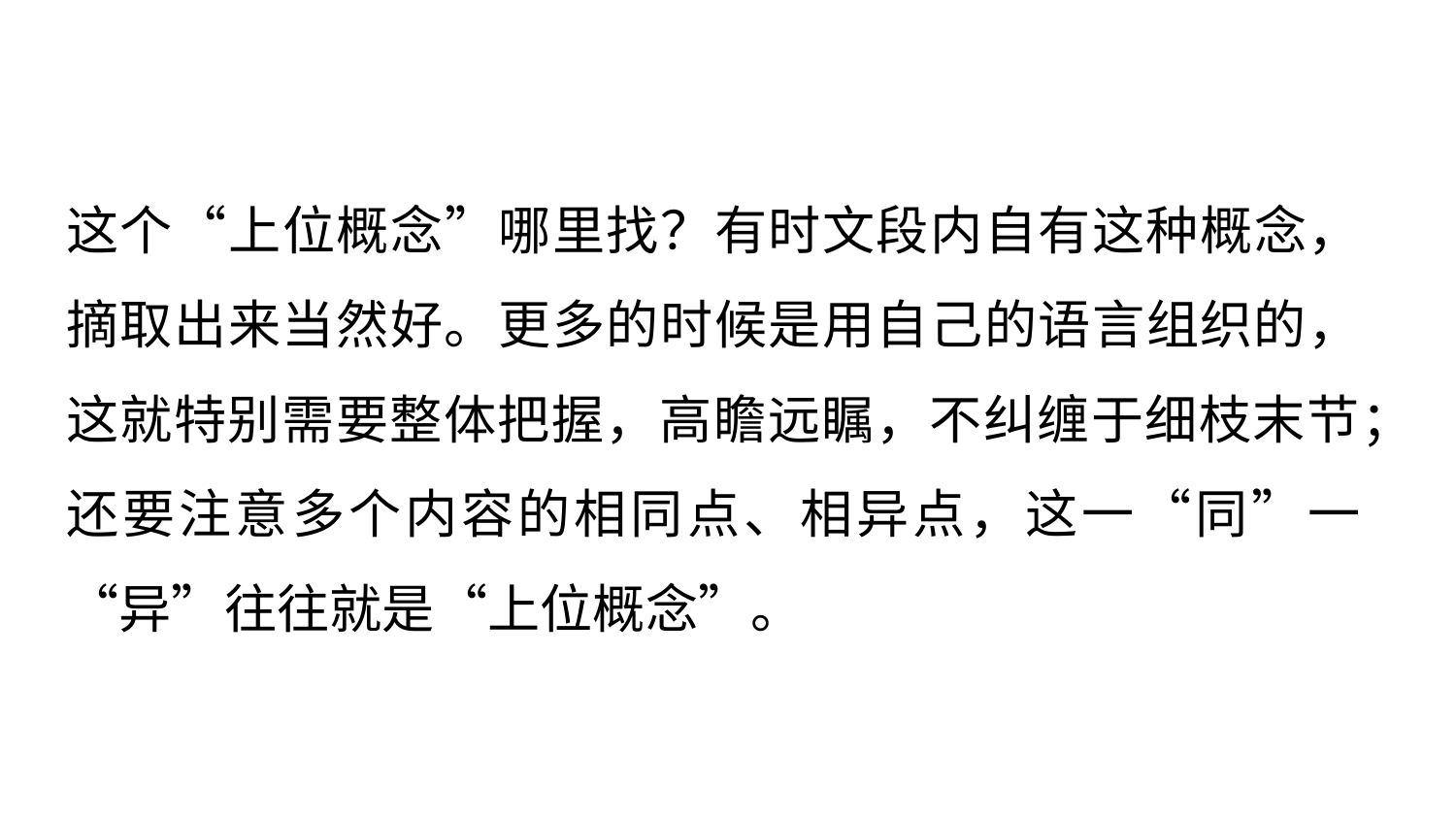

这个“上位概念”哪里找？有时文段内自有这种概念，摘取出来当然好。更多的时候是用自己的语言组织的，这就特别需要整体把握，高瞻远瞩，不纠缠于细枝末节；还要注意多个内容的相同点、相异点，这一“同”一“异”往往就是“上位概念”。